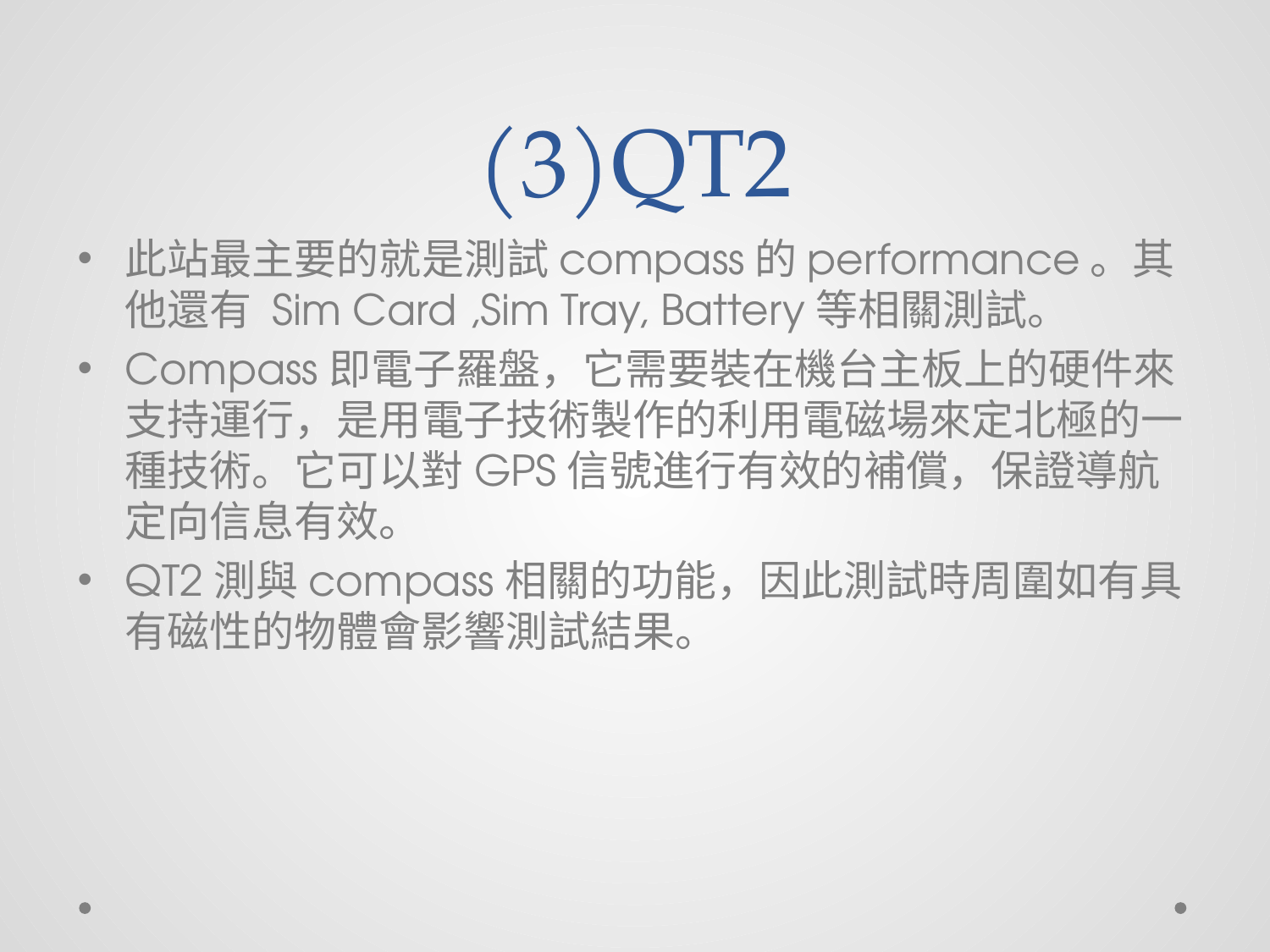

# (3)QT2
此站最主要的就是測試compass的performance。其他還有 Sim Card ,Sim Tray, Battery等相關測試。
Compass即電子羅盤，它需要裝在機台主板上的硬件來支持運行，是用電子技術製作的利用電磁場來定北極的一種技術。它可以對GPS信號進行有效的補償，保證導航定向信息有效。
QT2測與compass相關的功能，因此測試時周圍如有具有磁性的物體會影響測試結果。